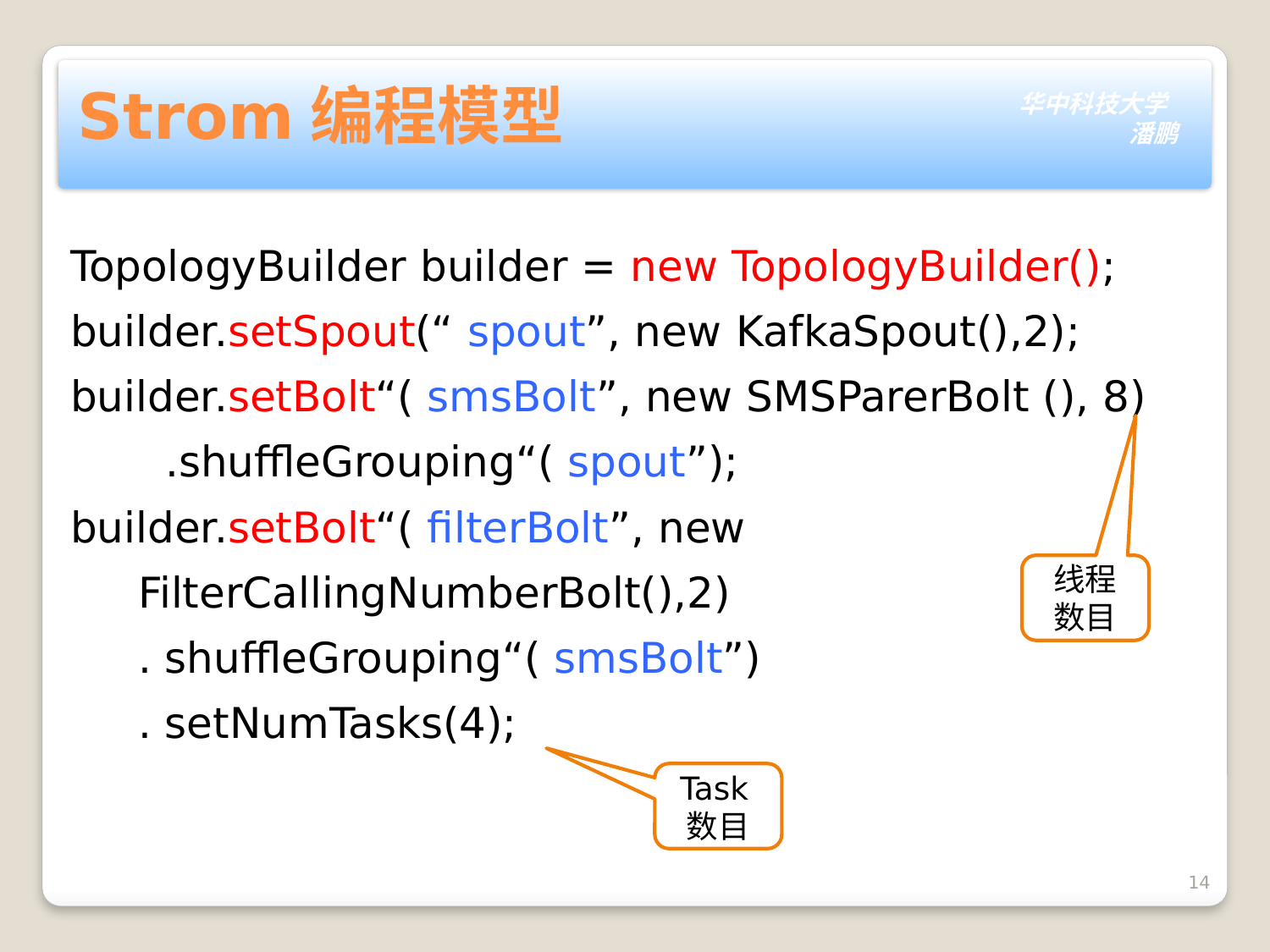

# Strom编程模型
TopologyBuilder builder = new TopologyBuilder();
builder.setSpout(“ spout”, new KafkaSpout(),2);
builder.setBolt“( smsBolt”, new SMSParerBolt (), 8)
       .shuffleGrouping“( spout”);
builder.setBolt“( filterBolt”, new
     FilterCallingNumberBolt(),2)
     . shuffleGrouping“( smsBolt”)
     . setNumTasks(4);

线程数目
Task数目
14